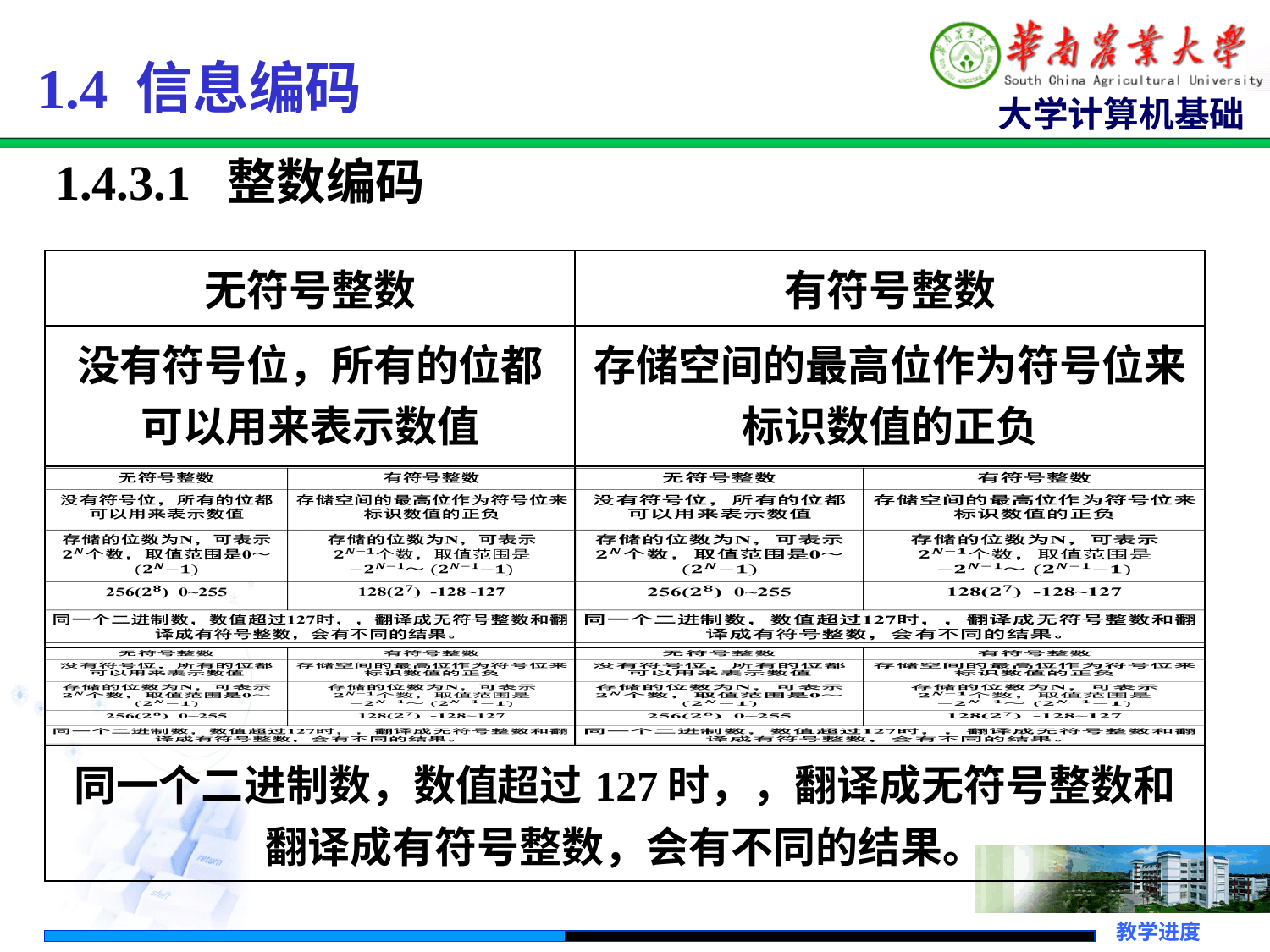

1.4 信息编码
1.4.3.1  整数编码
| 无符号整数 | 有符号整数 |
| --- | --- |
| 没有符号位，所有的位都可以用来表示数值 | 存储空间的最高位作为符号位来标识数值的正负 |
|  |  |
|  |  |
| 同一个二进制数，数值超过127时，，翻译成无符号整数和翻译成有符号整数，会有不同的结果。 |  |